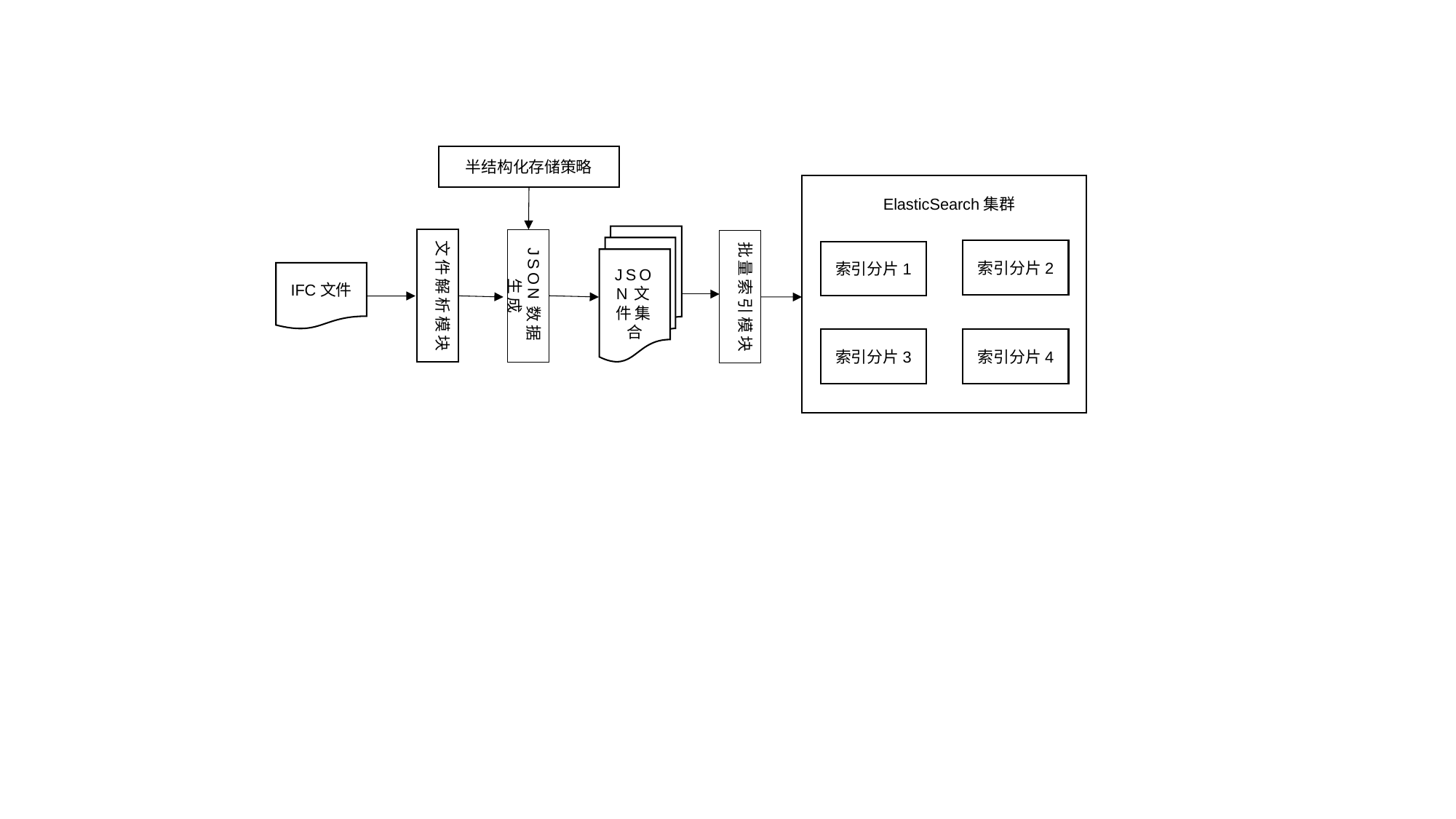

半结构化存储策略

ElasticSearch集群
索引分片2
索引分片1
索引分片3
索引分片4
JSON文件集合
JSON数据生成
文件解析模块
批量索引模块
IFC文件